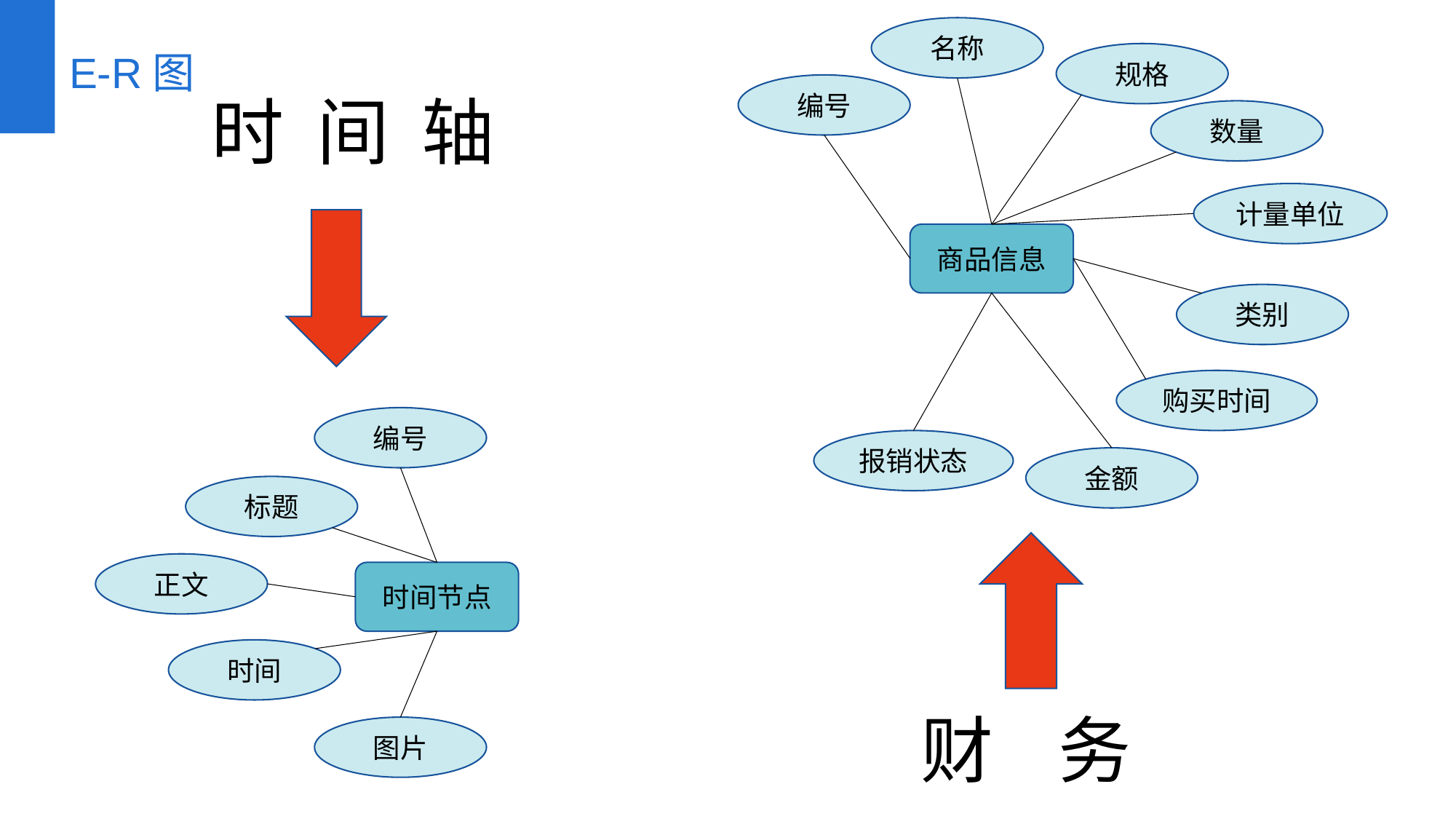

名称
规格
编号
数量
计量单位
商品信息
类别
购买时间
报销状态
金额
E-R图
时  间  轴

编号
标题
正文
时间节点
时间
图片

财    务